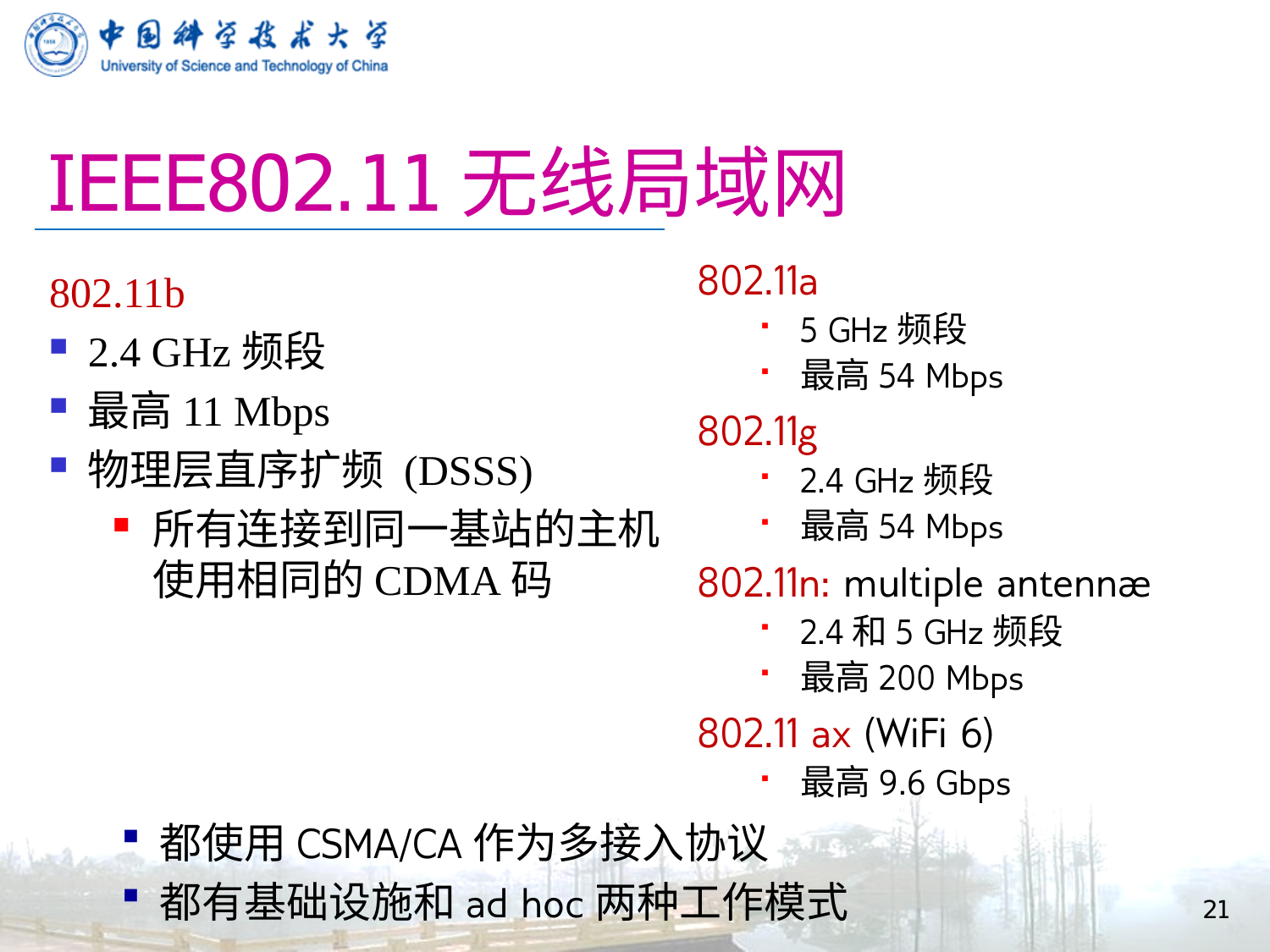

# IEEE802.11无线局域网
802.11a
5 GHz频段
最高54 Mbps
802.11g
2.4 GHz频段
最高54 Mbps
802.11n: multiple antennae
2.4和5 GHz频段
最高200 Mbps
802.11 ax (WiFi 6)
最高9.6 Gbps

802.11b
2.4 GHz频段
最高11 Mbps
物理层直序扩频 (DSSS)
所有连接到同一基站的主机使用相同的CDMA码
都使用CSMA/CA作为多接入协议
都有基础设施和ad hoc两种工作模式
21